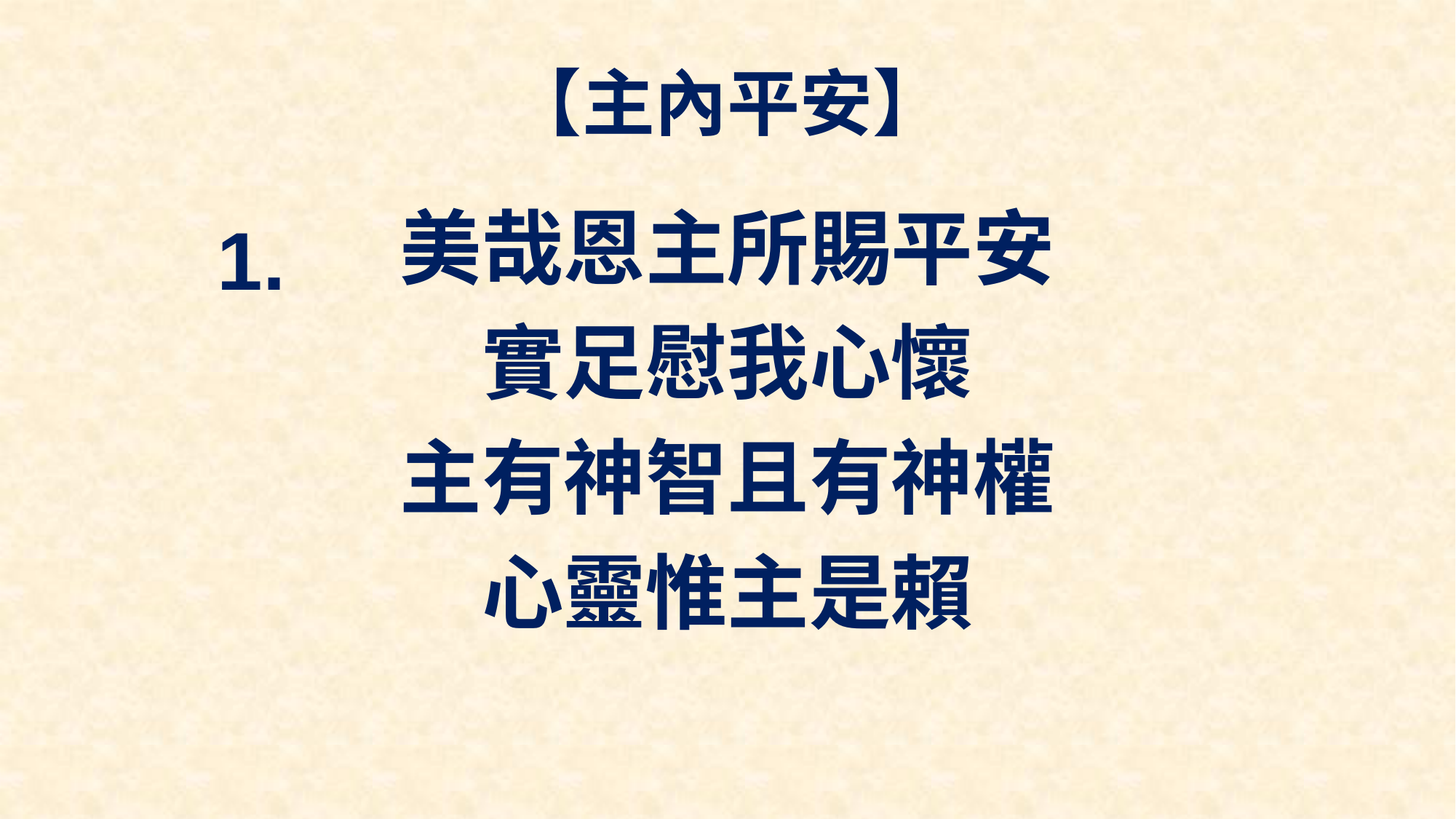

# 【主內平安】
美哉恩主所賜平安
實足慰我心懷
主有神智且有神權
心靈惟主是賴
1.